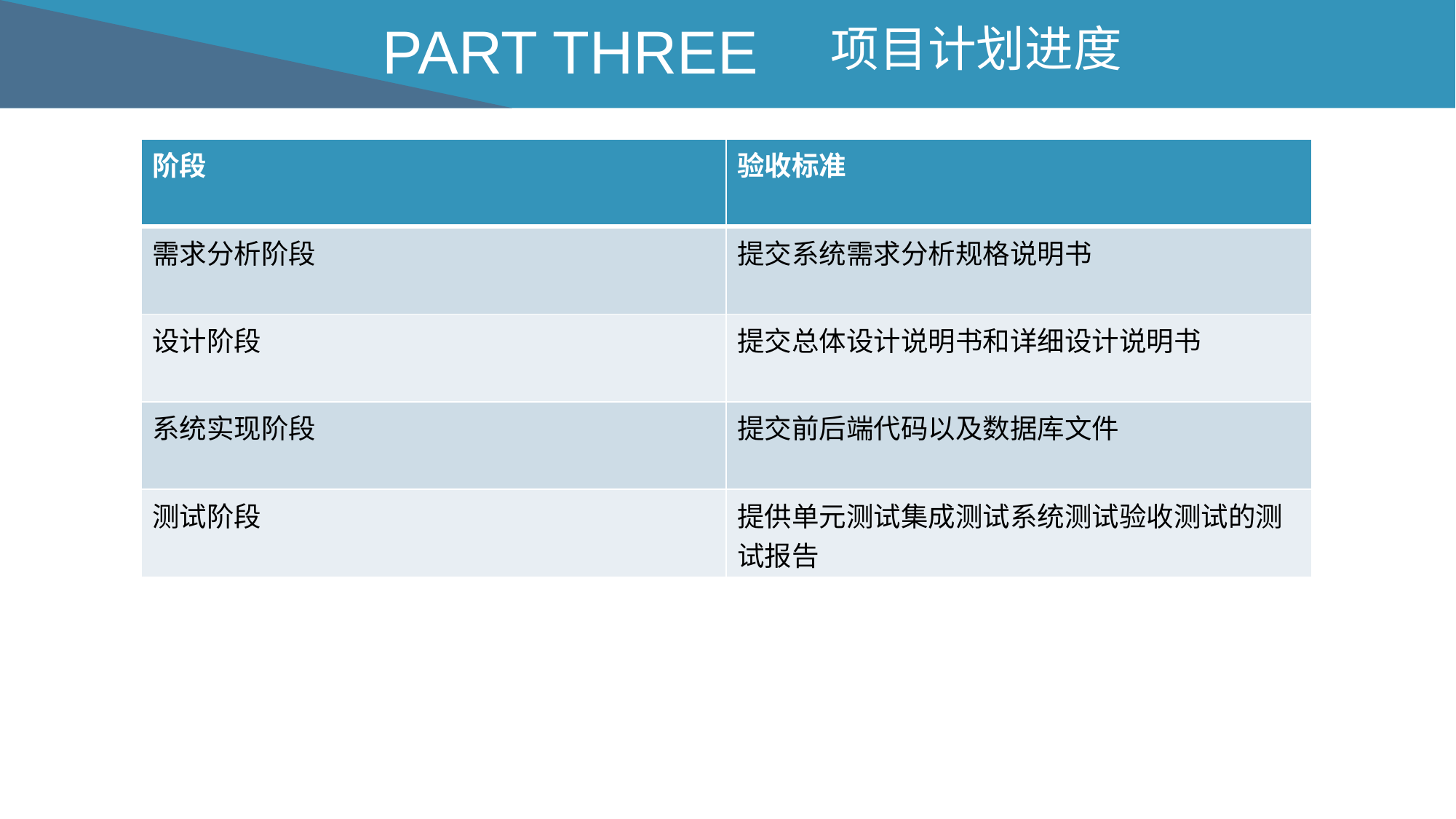

PART THREE
项目计划进度
| 阶段 | 验收标准 |
| --- | --- |
| 需求分析阶段 | 提交系统需求分析规格说明书 |
| 设计阶段 | 提交总体设计说明书和详细设计说明书 |
| 系统实现阶段 | 提交前后端代码以及数据库文件 |
| 测试阶段 | 提供单元测试集成测试系统测试验收测试的测试报告 |